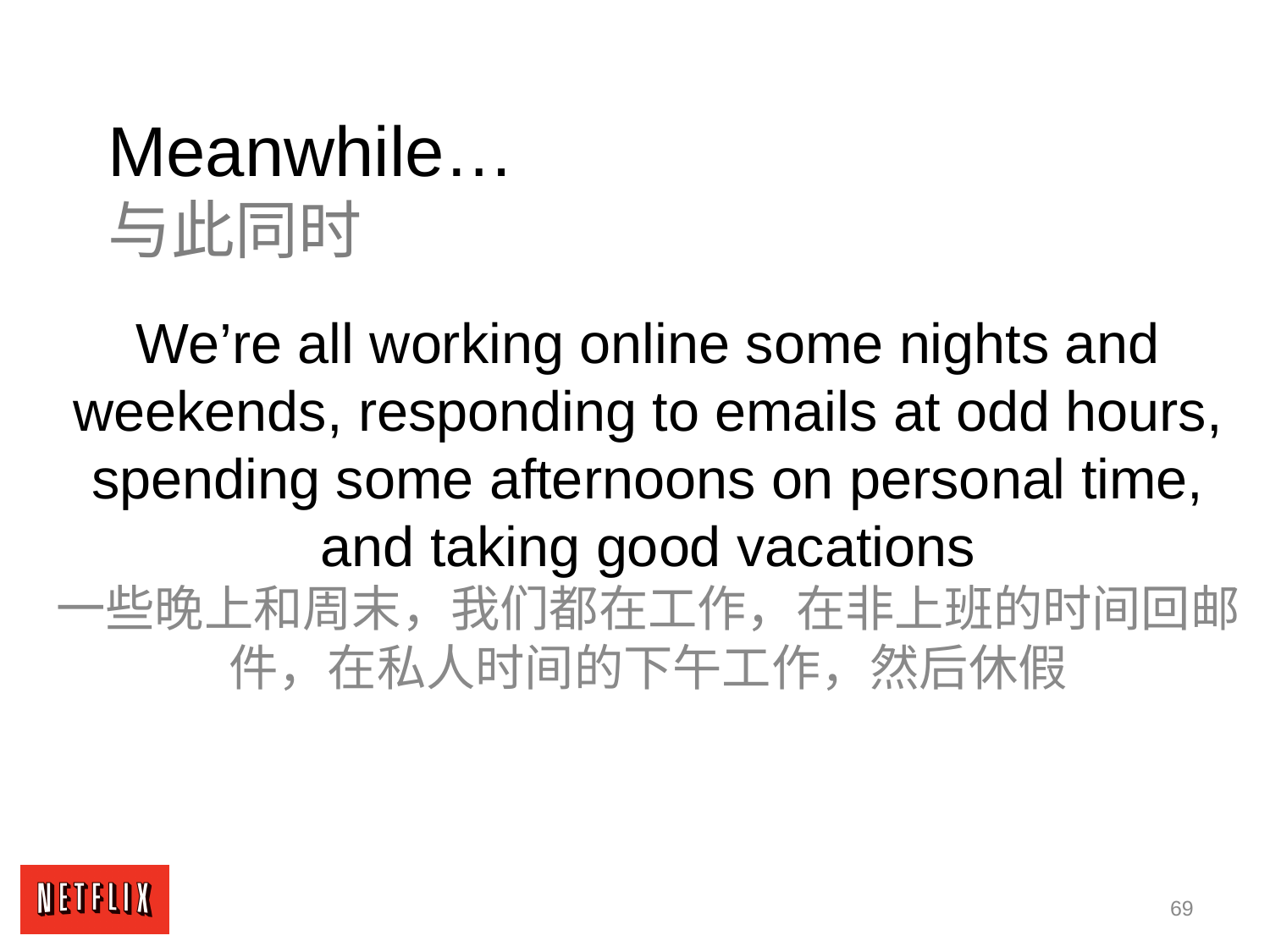

Meanwhile…
与此同时
We’re all working online some nights and weekends, responding to emails at odd hours, spending some afternoons on personal time, and taking good vacations
一些晚上和周末，我们都在工作，在非上班的时间回邮件，在私人时间的下午工作，然后休假
69